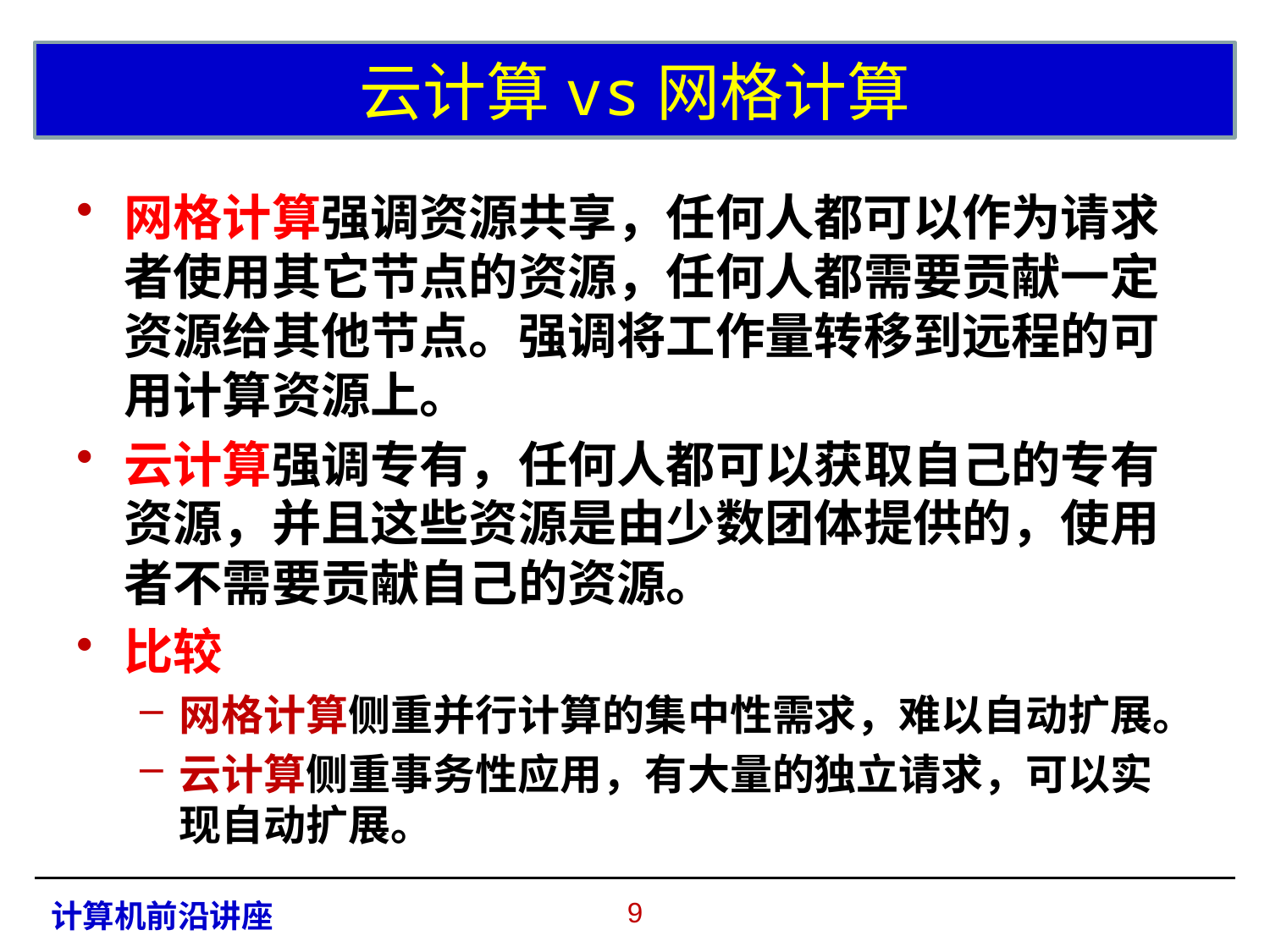

# 云计算vs网格计算
网格计算强调资源共享，任何人都可以作为请求者使用其它节点的资源，任何人都需要贡献一定资源给其他节点。强调将工作量转移到远程的可用计算资源上。
云计算强调专有，任何人都可以获取自己的专有资源，并且这些资源是由少数团体提供的，使用者不需要贡献自己的资源。
比较
网格计算侧重并行计算的集中性需求，难以自动扩展。
云计算侧重事务性应用，有大量的独立请求，可以实现自动扩展。
9